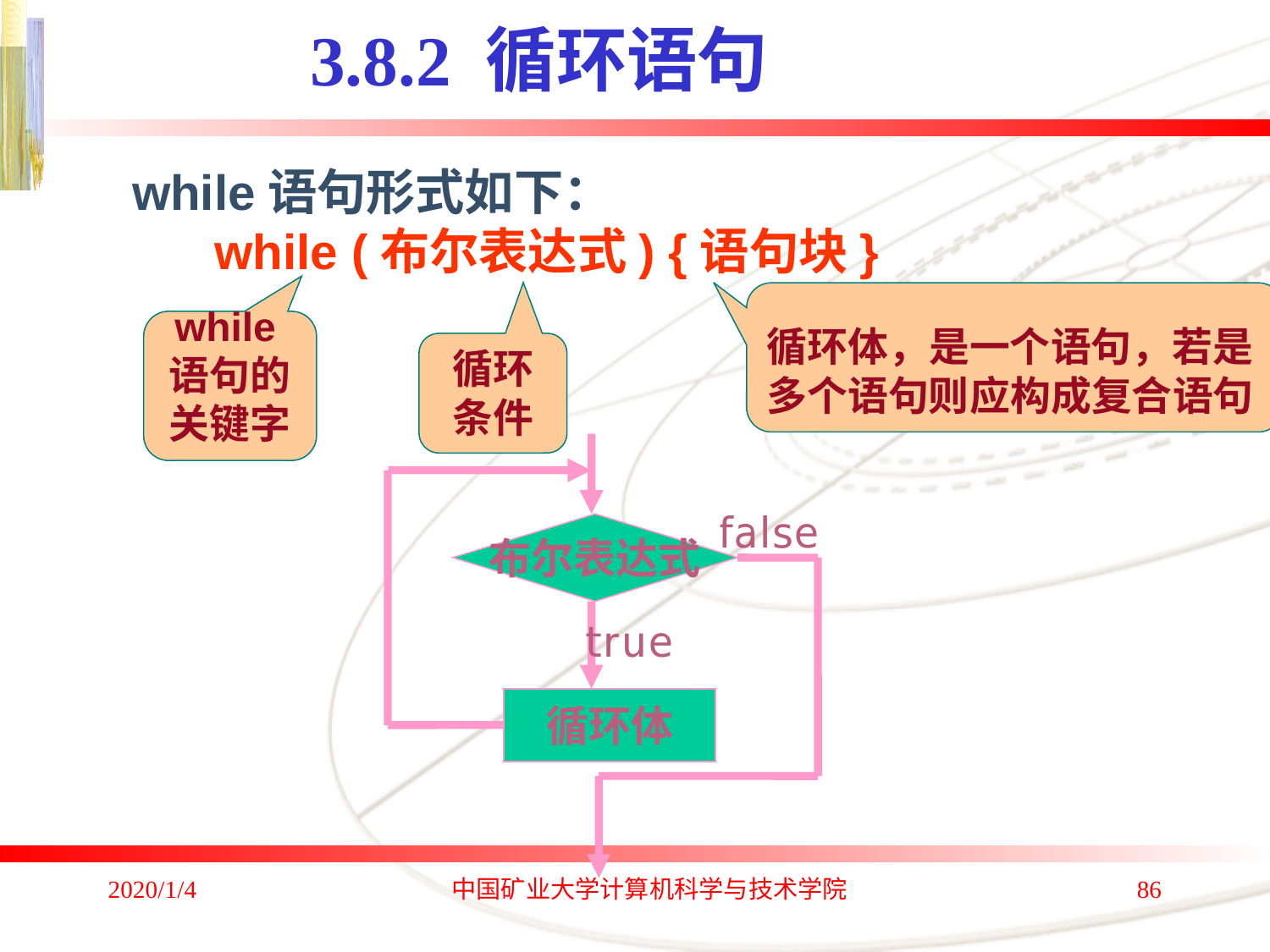

# 3.8.2 循环语句
while语句形式如下：
      while (布尔表达式) {语句块}

循环体，是一个语句，若是多个语句则应构成复合语句
while语句的关键字
循环条件

false
布尔表达式

true
循环体

2020/1/4
中国矿业大学计算机科学与技术学院
86